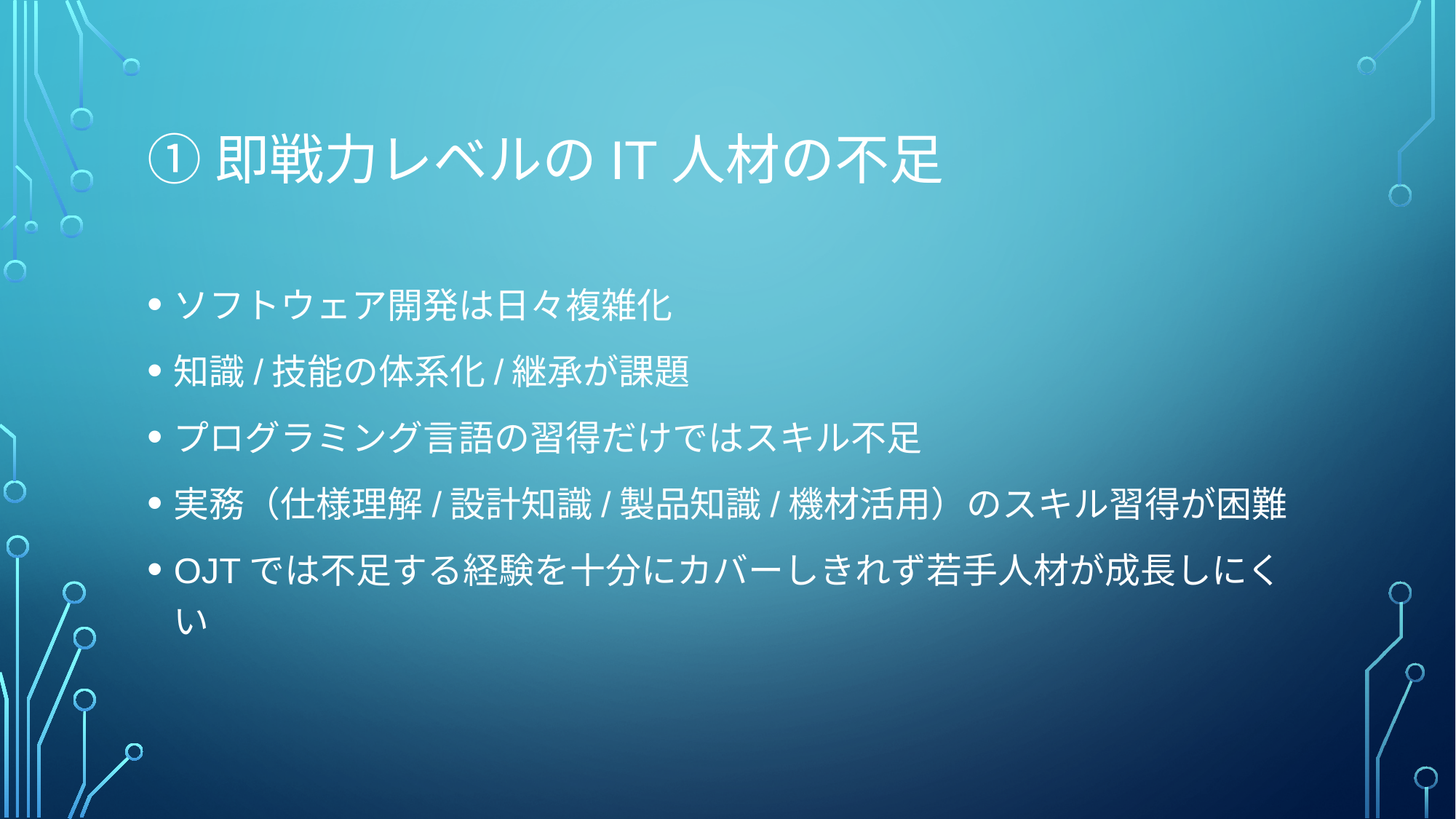

# ①即戦力レベルのIT人材の不足
ソフトウェア開発は日々複雑化
知識/技能の体系化/継承が課題
プログラミング言語の習得だけではスキル不足
実務（仕様理解/設計知識/製品知識/機材活用）のスキル習得が困難
OJTでは不足する経験を十分にカバーしきれず若手人材が成長しにくい